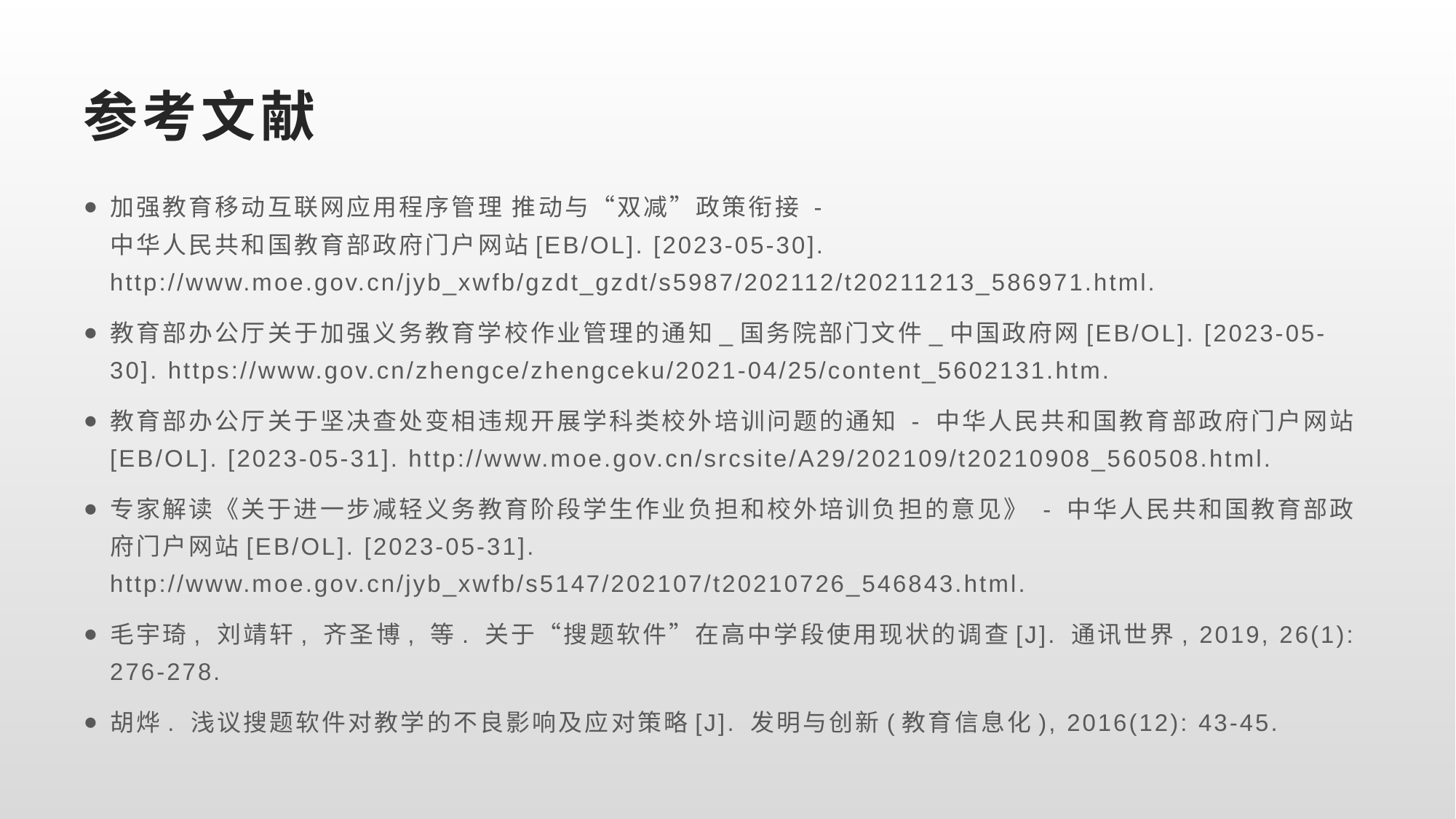

# 参考文献
加强教育移动互联网应用程序管理 推动与“双减”政策衔接 - 中华人民共和国教育部政府门户网站[EB/OL]. [2023-05-30]. http://www.moe.gov.cn/jyb_xwfb/gzdt_gzdt/s5987/202112/t20211213_586971.html.
教育部办公厅关于加强义务教育学校作业管理的通知_国务院部门文件_中国政府网[EB/OL]. [2023-05-30]. https://www.gov.cn/zhengce/zhengceku/2021-04/25/content_5602131.htm.
教育部办公厅关于坚决查处变相违规开展学科类校外培训问题的通知 - 中华人民共和国教育部政府门户网站[EB/OL]. [2023-05-31]. http://www.moe.gov.cn/srcsite/A29/202109/t20210908_560508.html.
专家解读《关于进一步减轻义务教育阶段学生作业负担和校外培训负担的意见》 - 中华人民共和国教育部政府门户网站[EB/OL]. [2023-05-31]. http://www.moe.gov.cn/jyb_xwfb/s5147/202107/t20210726_546843.html.
毛宇琦, 刘靖轩, 齐圣博, 等. 关于“搜题软件”在高中学段使用现状的调查[J]. 通讯世界, 2019, 26(1): 276-278.
胡烨. 浅议搜题软件对教学的不良影响及应对策略[J]. 发明与创新(教育信息化), 2016(12): 43-45.